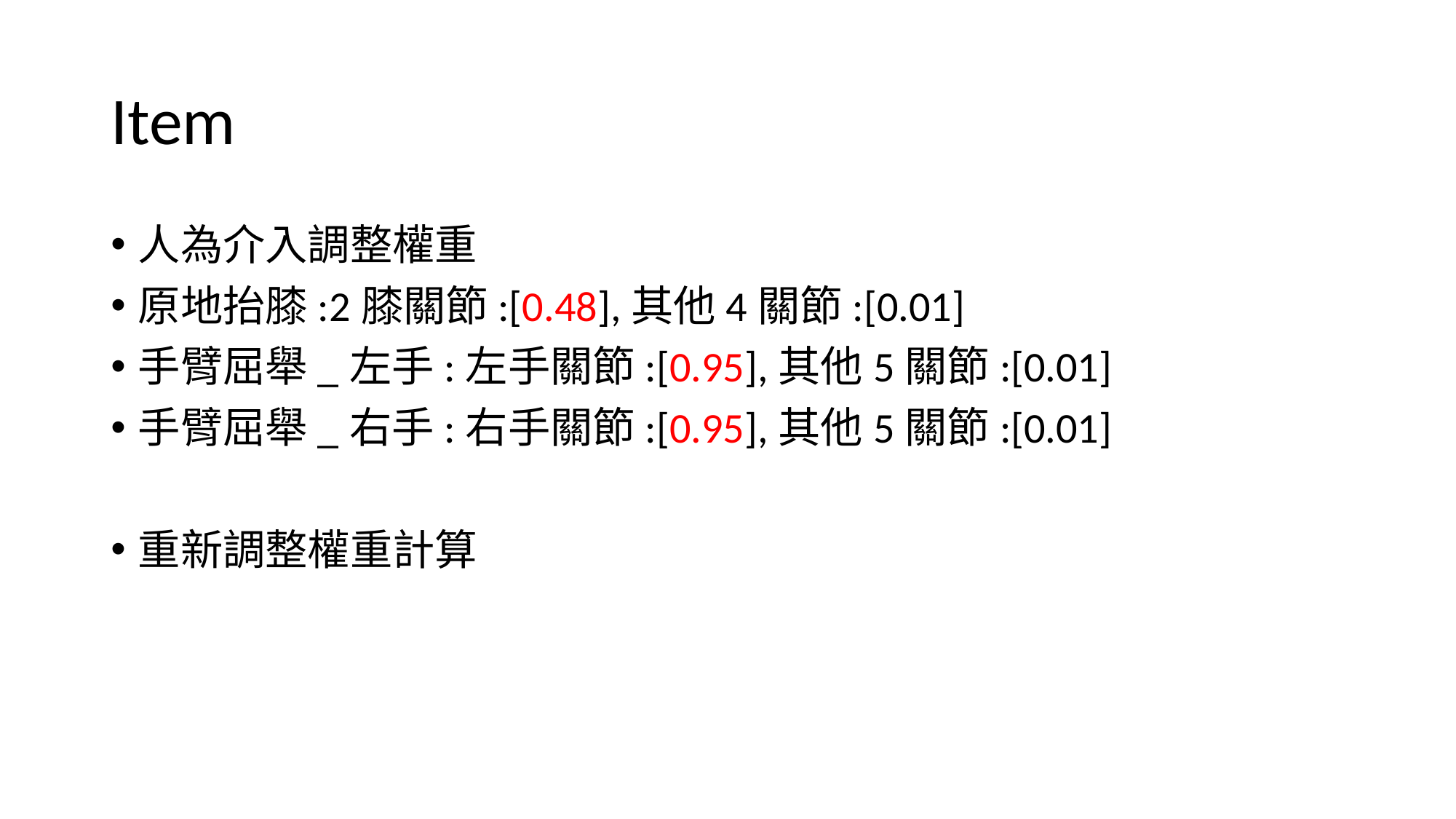

# Item
人為介入調整權重
原地抬膝:2膝關節:[0.48],其他4關節:[0.01]
手臂屈舉_左手:左手關節:[0.95],其他5關節:[0.01]
手臂屈舉_右手:右手關節:[0.95],其他5關節:[0.01]

重新調整權重計算